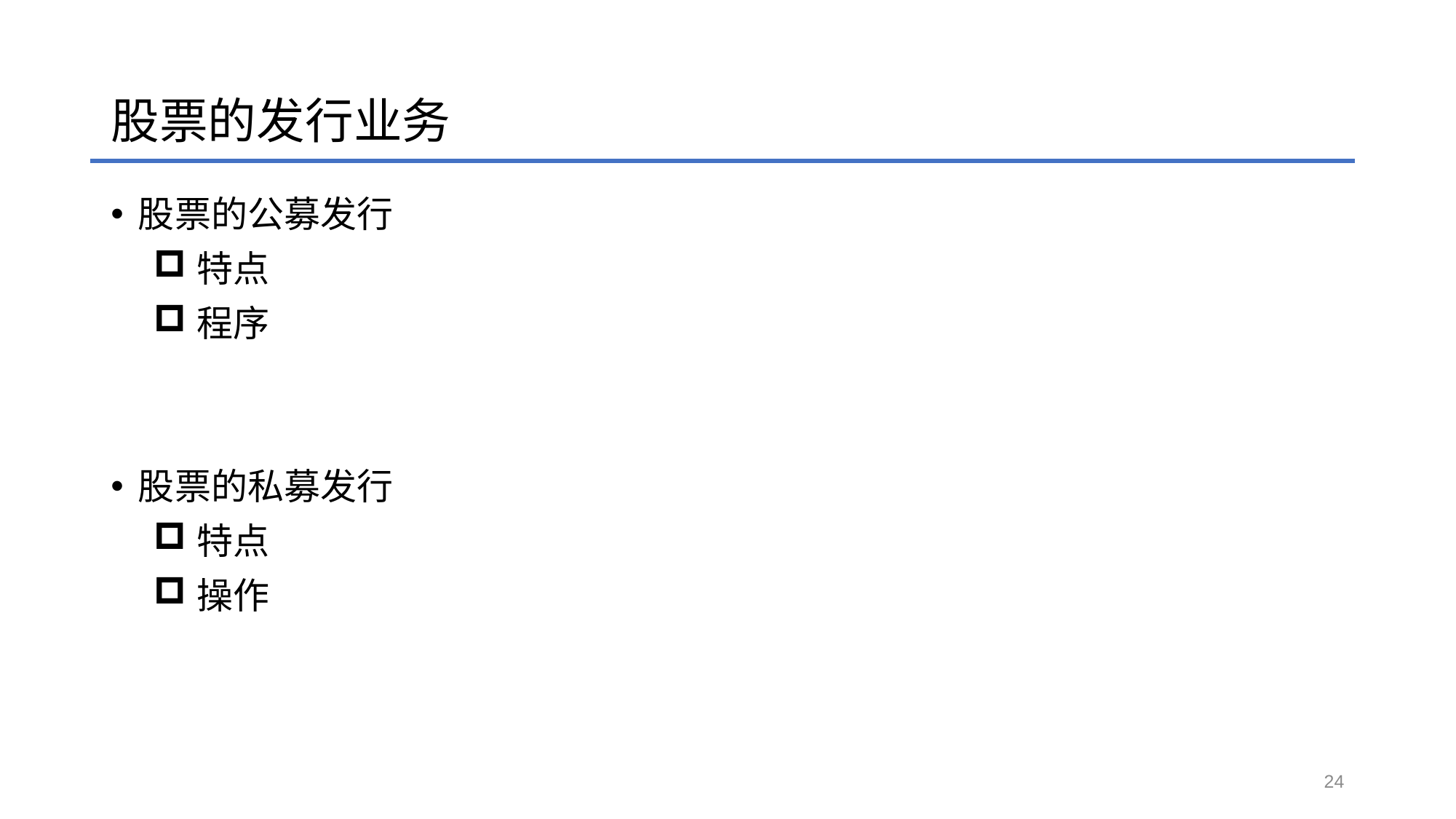

# 股票的发行业务
股票的公募发行
特点
程序

股票的私募发行
特点
操作
24